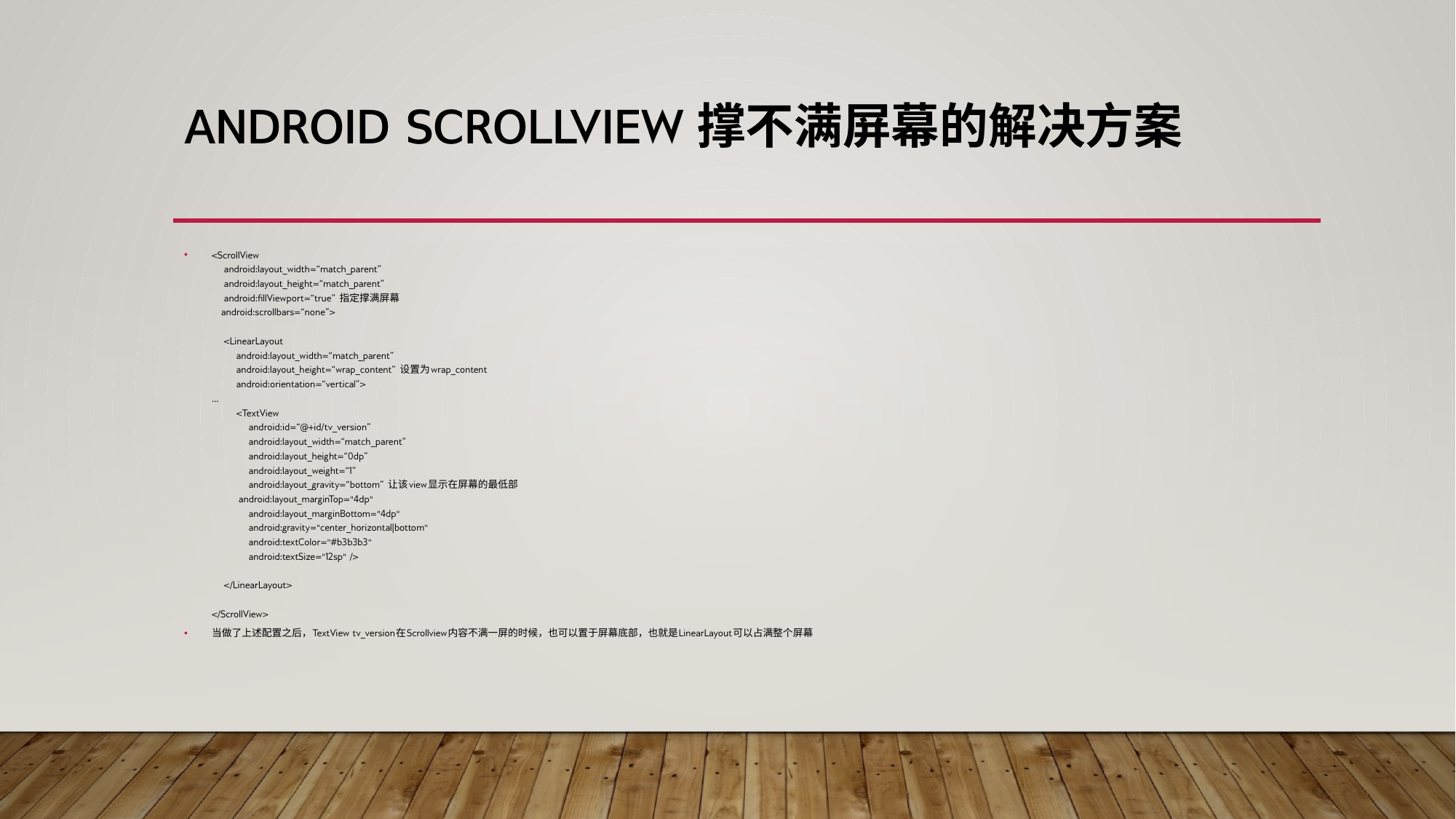

# Android ScrollView撑不满屏幕的解决方案
<ScrollView
    android:layout_width=“match_parent”
    android:layout_height=“match_parent”
    android:fillViewport=“true” 指定撑满屏幕
    android:scrollbars=“none”>
    <LinearLayout
        android:layout_width=“match_parent”
        android:layout_height=“wrap_content” 设置为wrap_content
        android:orientation=“vertical”>
…
        <TextView
            android:id=“@+id/tv_version”
            android:layout_width=“match_parent”
            android:layout_height=“0dp”
            android:layout_weight=“1”
            android:layout_gravity=“bottom” 让该view显示在屏幕的最低部
            android:layout_marginTop="4dp"
            android:layout_marginBottom="4dp"
            android:gravity="center_horizontal|bottom"
            android:textColor="#b3b3b3"
            android:textSize="12sp" />
    </LinearLayout>
</ScrollView>
当做了上述配置之后，TextView tv_version在Scrollview内容不满一屏的时候，也可以置于屏幕底部，也就是LinearLayout可以占满整个屏幕